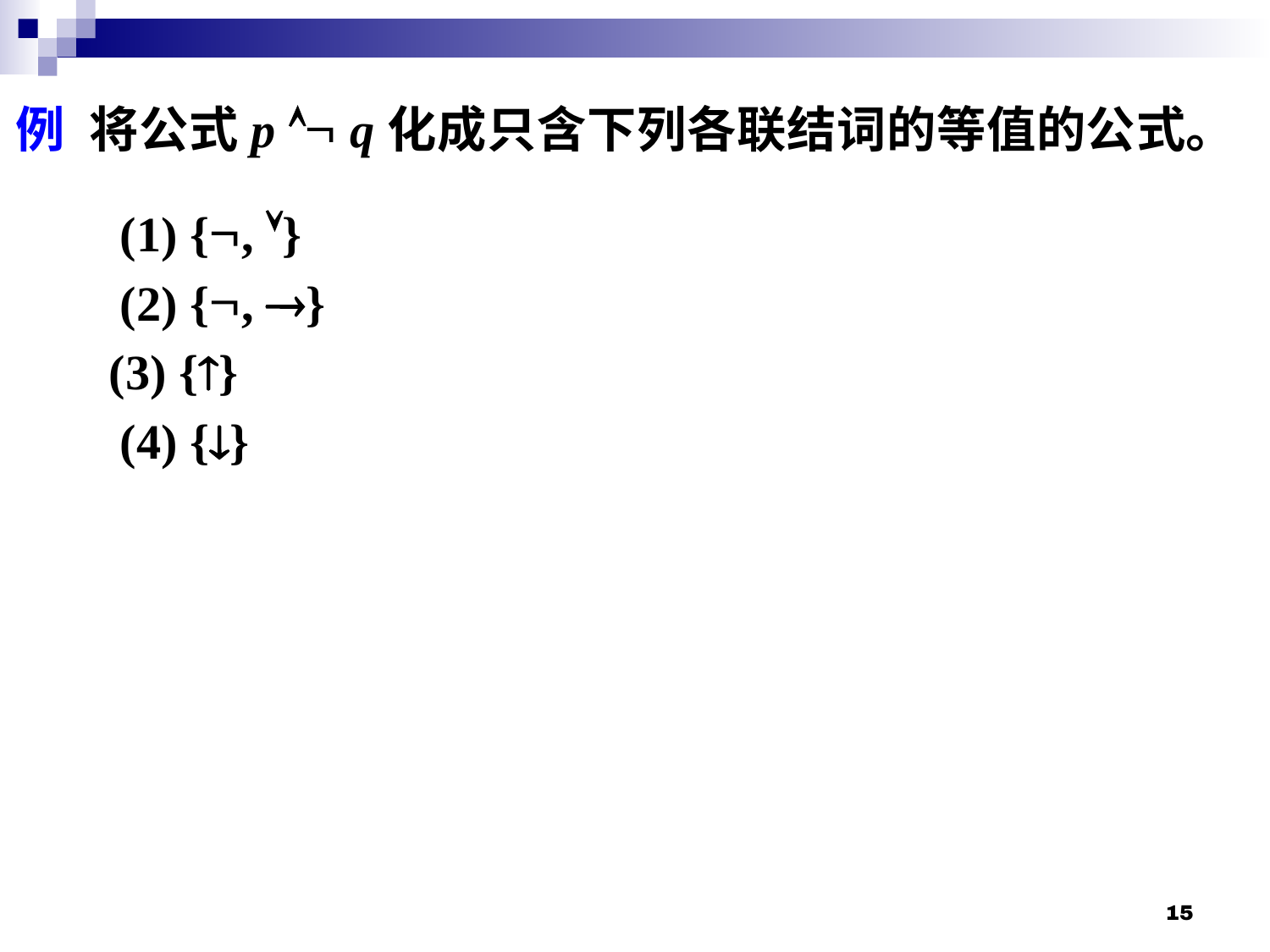

例  将公式p ∧¬ q化成只含下列各联结词的等值的公式。
  (1) {¬, ∨}
  (2) {¬, →}
 (3) {↑}
  (4) {↓}

15